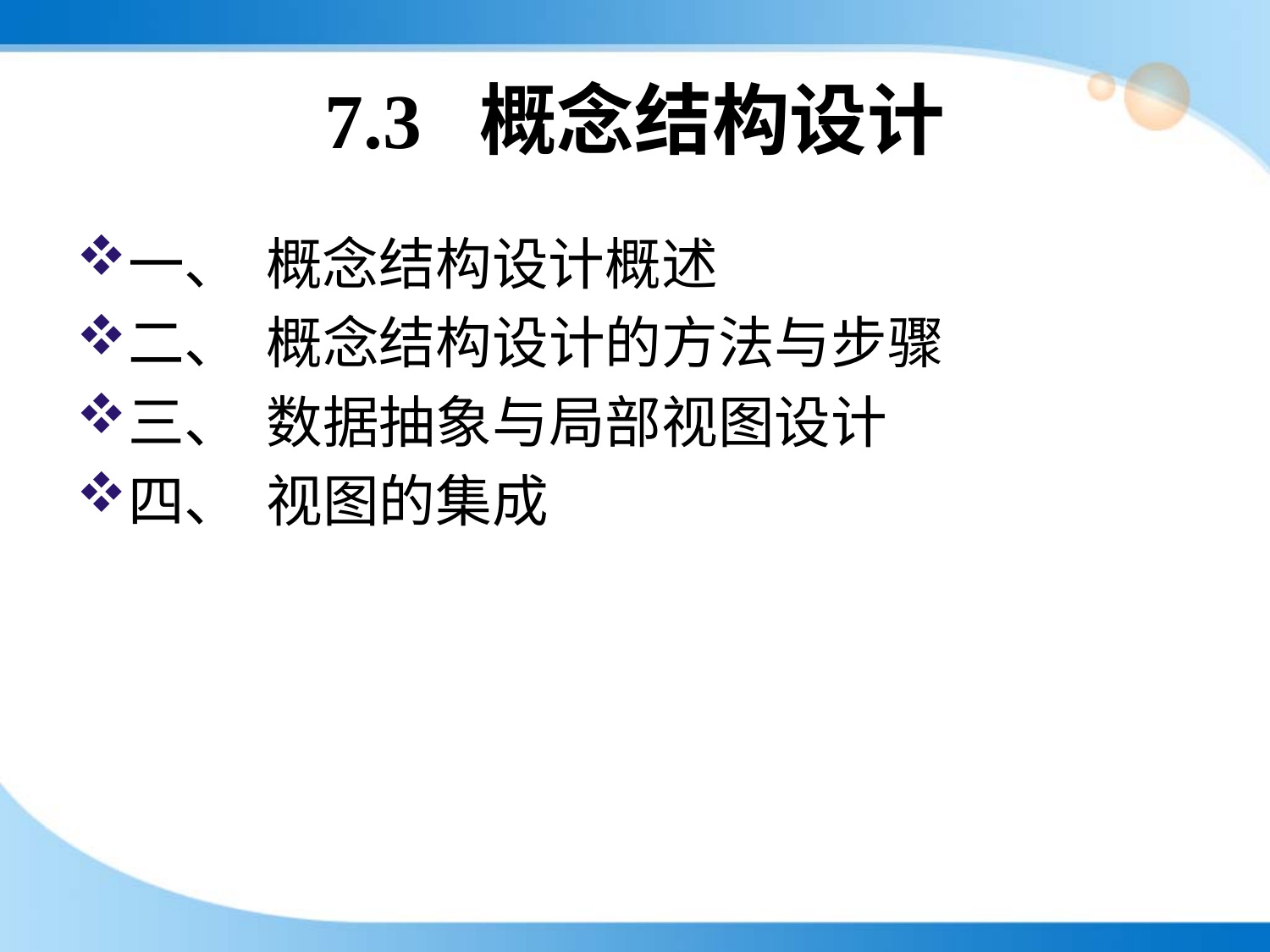

# 7.3  概念结构设计
一、  概念结构设计概述
二、  概念结构设计的方法与步骤
三、  数据抽象与局部视图设计
四、  视图的集成